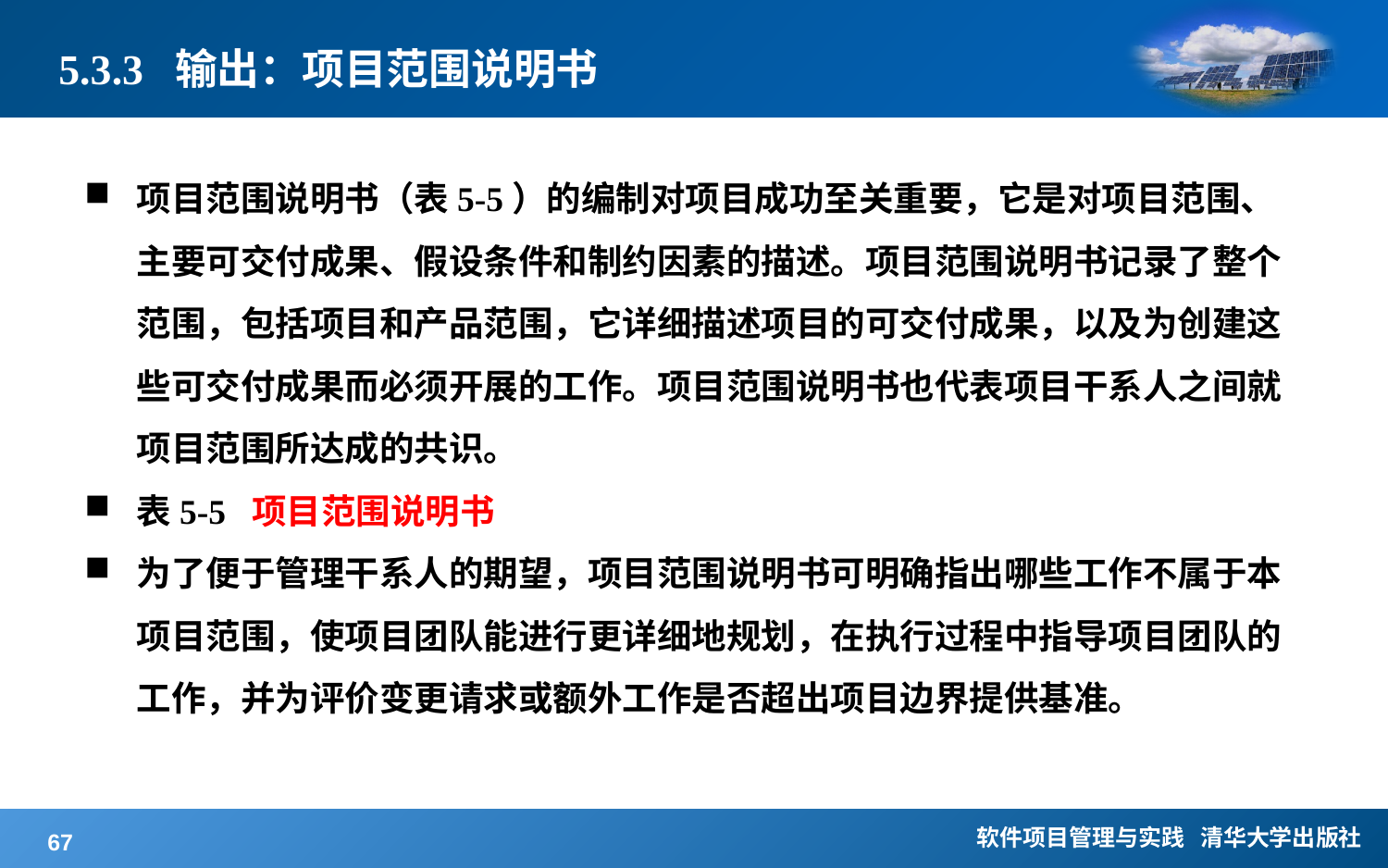

# 5.3.3  输出：项目范围说明书
项目范围说明书（表5-5）的编制对项目成功至关重要，它是对项目范围、主要可交付成果、假设条件和制约因素的描述。项目范围说明书记录了整个范围，包括项目和产品范围，它详细描述项目的可交付成果，以及为创建这些可交付成果而必须开展的工作。项目范围说明书也代表项目干系人之间就项目范围所达成的共识。
表5-5  项目范围说明书
为了便于管理干系人的期望，项目范围说明书可明确指出哪些工作不属于本项目范围，使项目团队能进行更详细地规划，在执行过程中指导项目团队的工作，并为评价变更请求或额外工作是否超出项目边界提供基准。